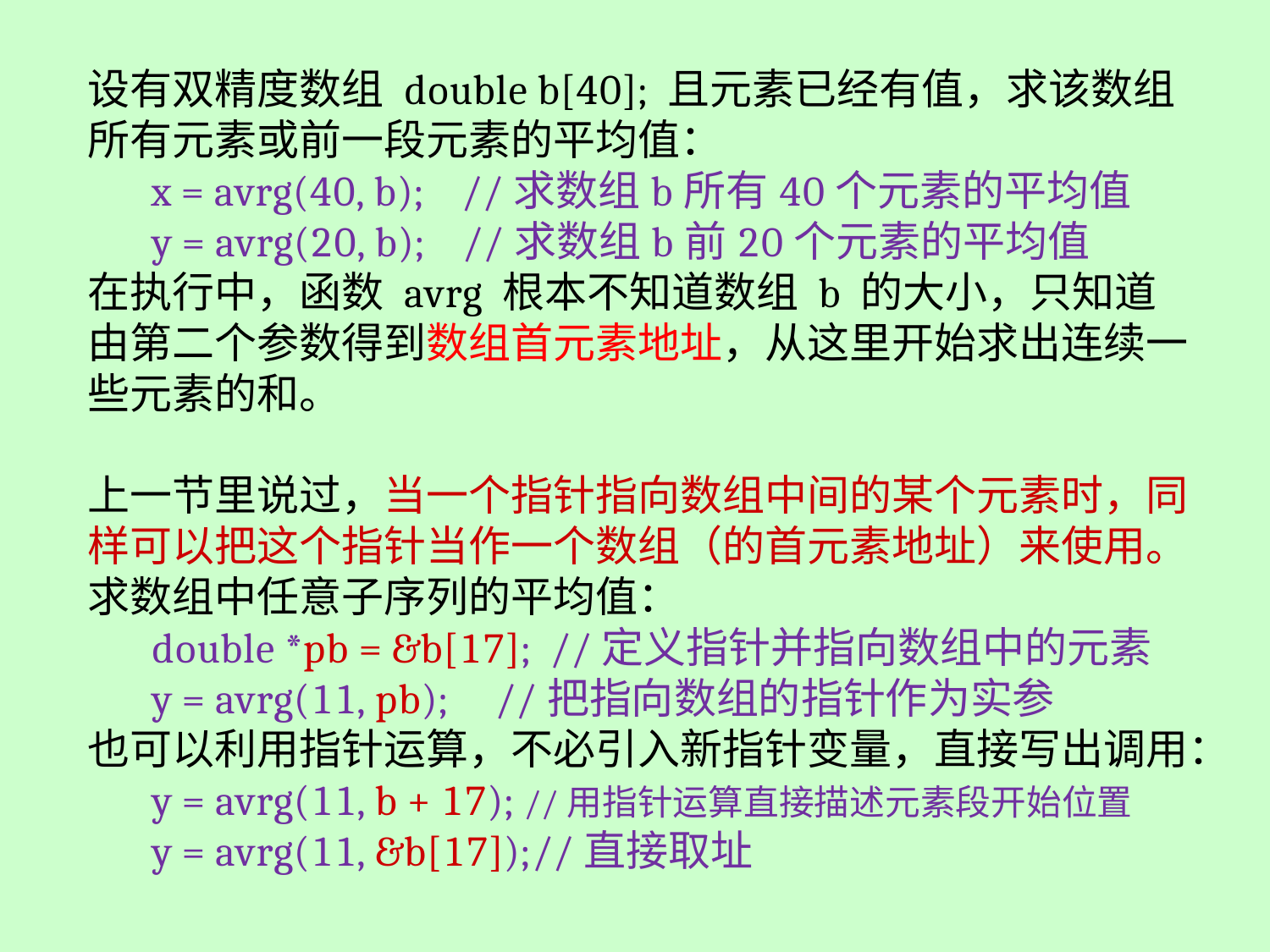

设有双精度数组 double b[40]; 且元素已经有值，求该数组所有元素或前一段元素的平均值：
x = avrg(40, b);    //求数组b所有40个元素的平均值
y = avrg(20, b);    //求数组b前20个元素的平均值
在执行中，函数 avrg 根本不知道数组 b 的大小，只知道由第二个参数得到数组首元素地址，从这里开始求出连续一些元素的和。

上一节里说过，当一个指针指向数组中间的某个元素时，同样可以把这个指针当作一个数组（的首元素地址）来使用。求数组中任意子序列的平均值：
double *pb = &b[17];  //定义指针并指向数组中的元素
y = avrg(11, pb);     //把指向数组的指针作为实参
也可以利用指针运算，不必引入新指针变量，直接写出调用：
y = avrg(11, b + 17); //用指针运算直接描述元素段开始位置
y = avrg(11, &b[17]);	//直接取址

55